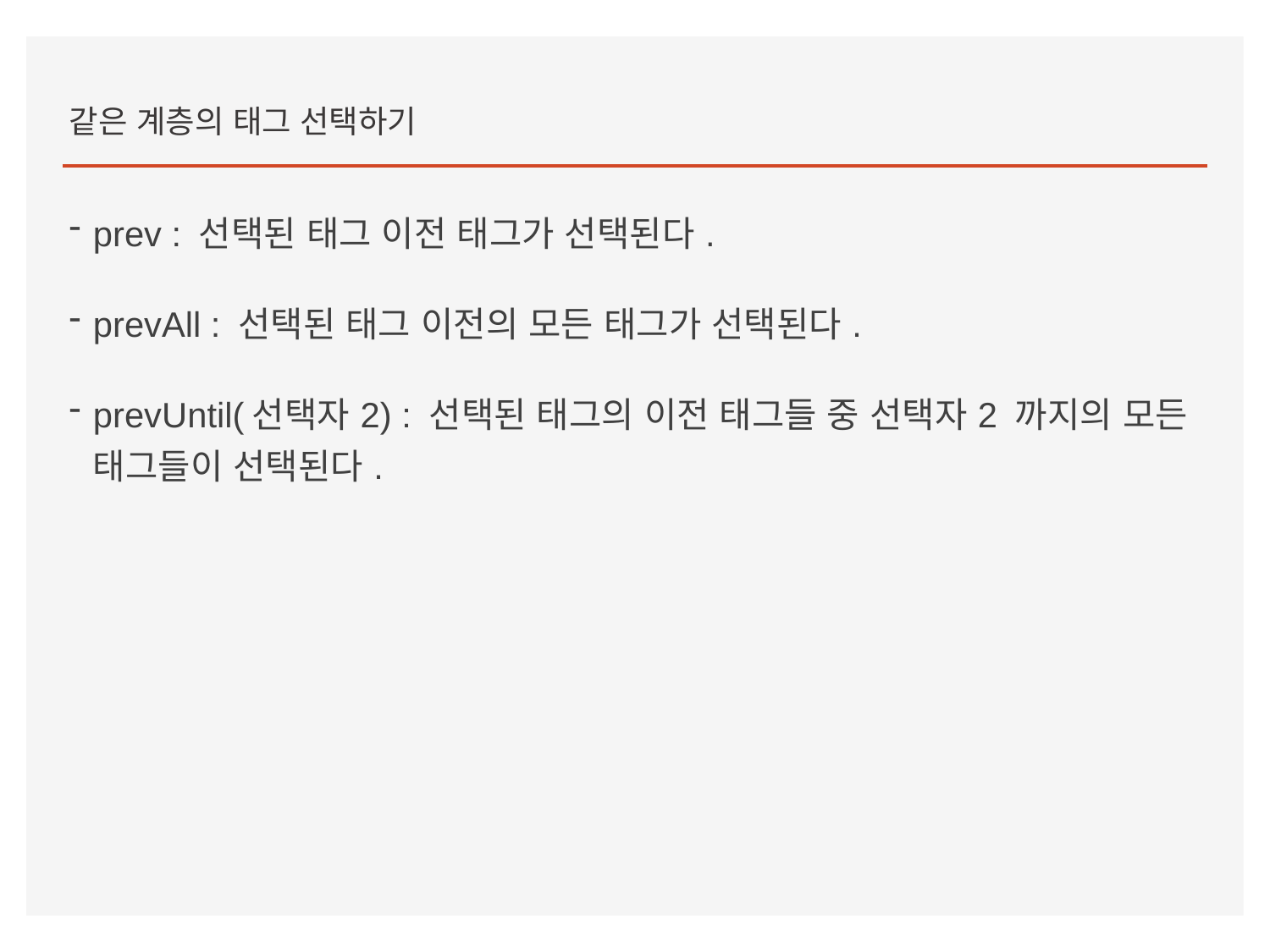

같은 계층의 태그 선택하기
prev : 선택된 태그 이전 태그가 선택된다.
prevAll : 선택된 태그 이전의 모든 태그가 선택된다.
prevUntil(선택자2) : 선택된 태그의 이전 태그들 중 선택자2 까지의 모든 태그들이 선택된다.